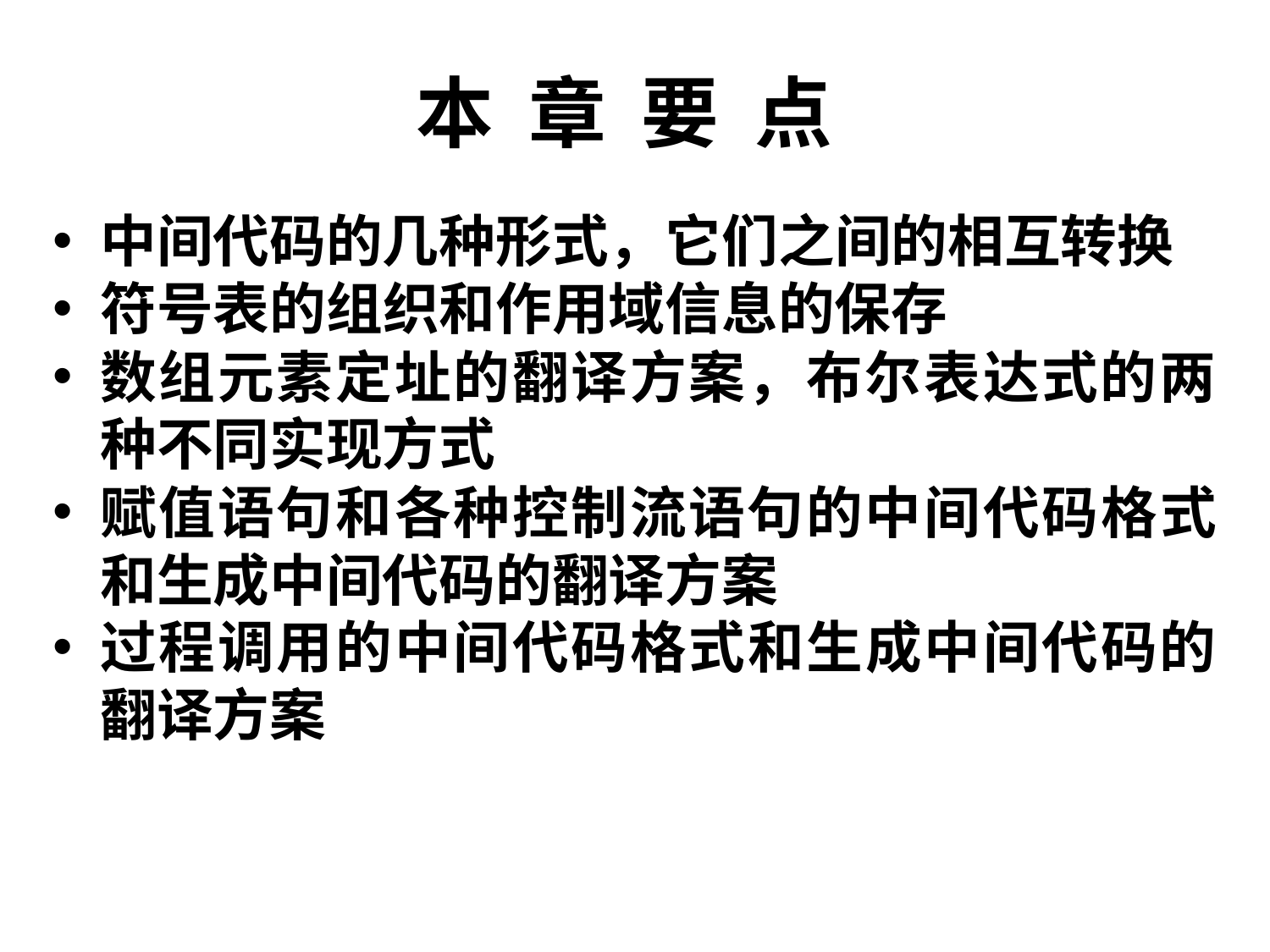

# 本  章  要  点
中间代码的几种形式，它们之间的相互转换
符号表的组织和作用域信息的保存
数组元素定址的翻译方案，布尔表达式的两种不同实现方式
赋值语句和各种控制流语句的中间代码格式和生成中间代码的翻译方案
过程调用的中间代码格式和生成中间代码的翻译方案